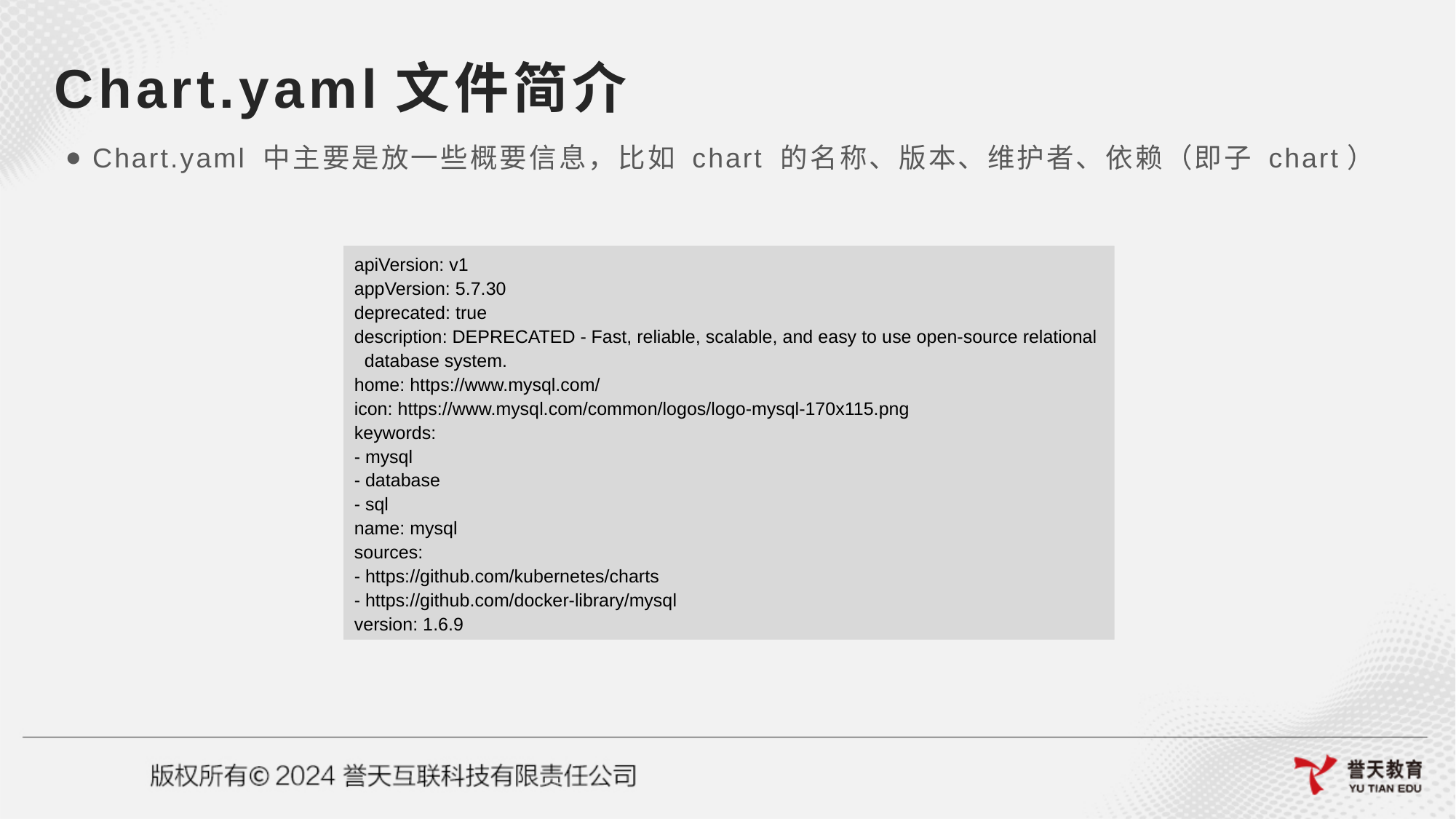

# Chart.yaml文件简介
Chart.yaml 中主要是放一些概要信息，比如 chart 的名称、版本、维护者、依赖（即子 chart）
apiVersion: v1
appVersion: 5.7.30
deprecated: true
description: DEPRECATED - Fast, reliable, scalable, and easy to use open-source relational
  database system.
home: https://www.mysql.com/
icon: https://www.mysql.com/common/logos/logo-mysql-170x115.png
keywords:
- mysql
- database
- sql
name: mysql
sources:
- https://github.com/kubernetes/charts
- https://github.com/docker-library/mysql
version: 1.6.9